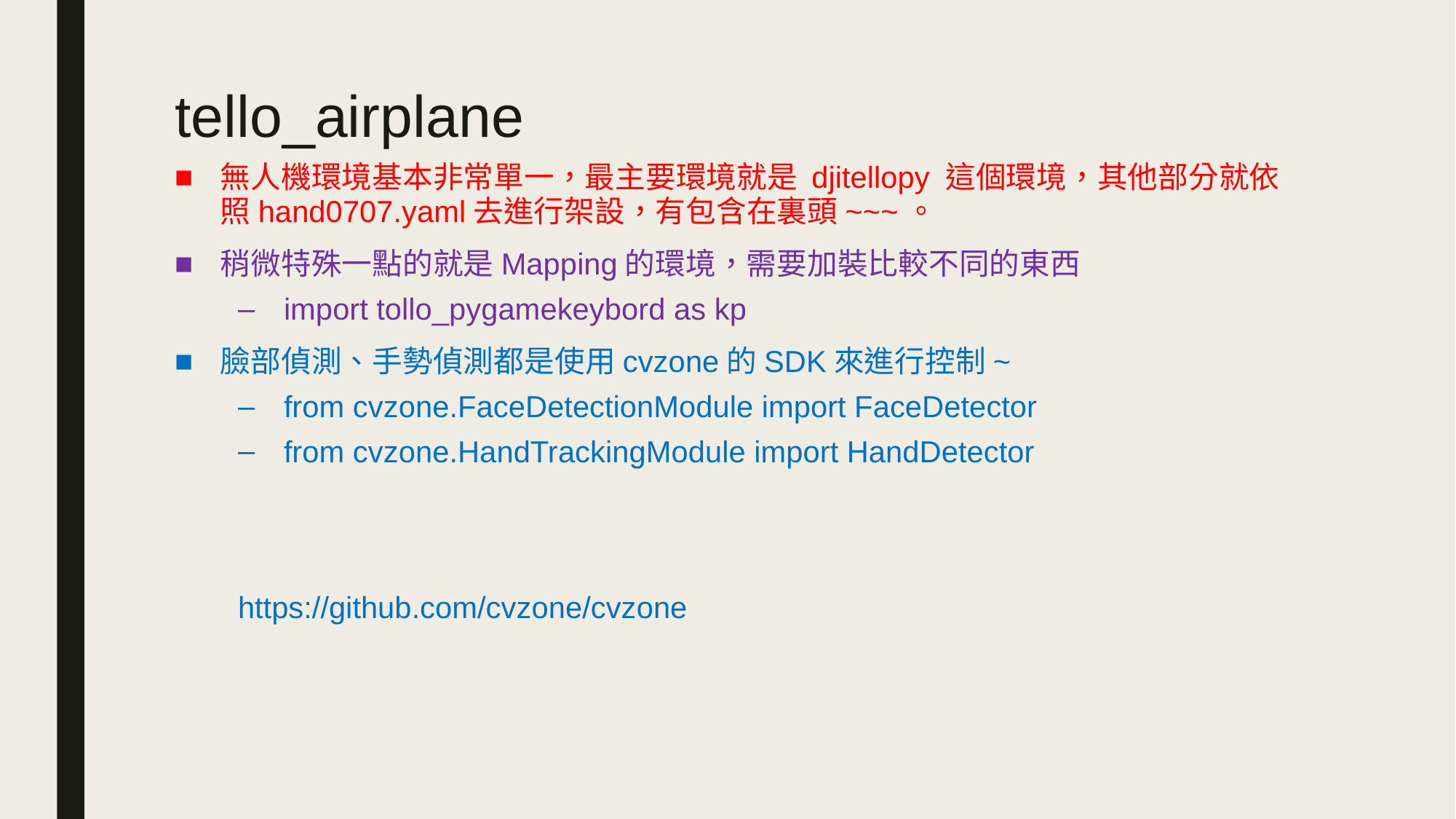

# tello_airplane
無人機環境基本非常單一，最主要環境就是 djitellopy 這個環境，其他部分就依照hand0707.yaml去進行架設，有包含在裏頭~~~。
稍微特殊一點的就是Mapping的環境，需要加裝比較不同的東西
import tollo_pygamekeybord as kp
臉部偵測、手勢偵測都是使用cvzone的SDK來進行控制~
from cvzone.FaceDetectionModule import FaceDetector
from cvzone.HandTrackingModule import HandDetector

https://github.com/cvzone/cvzone